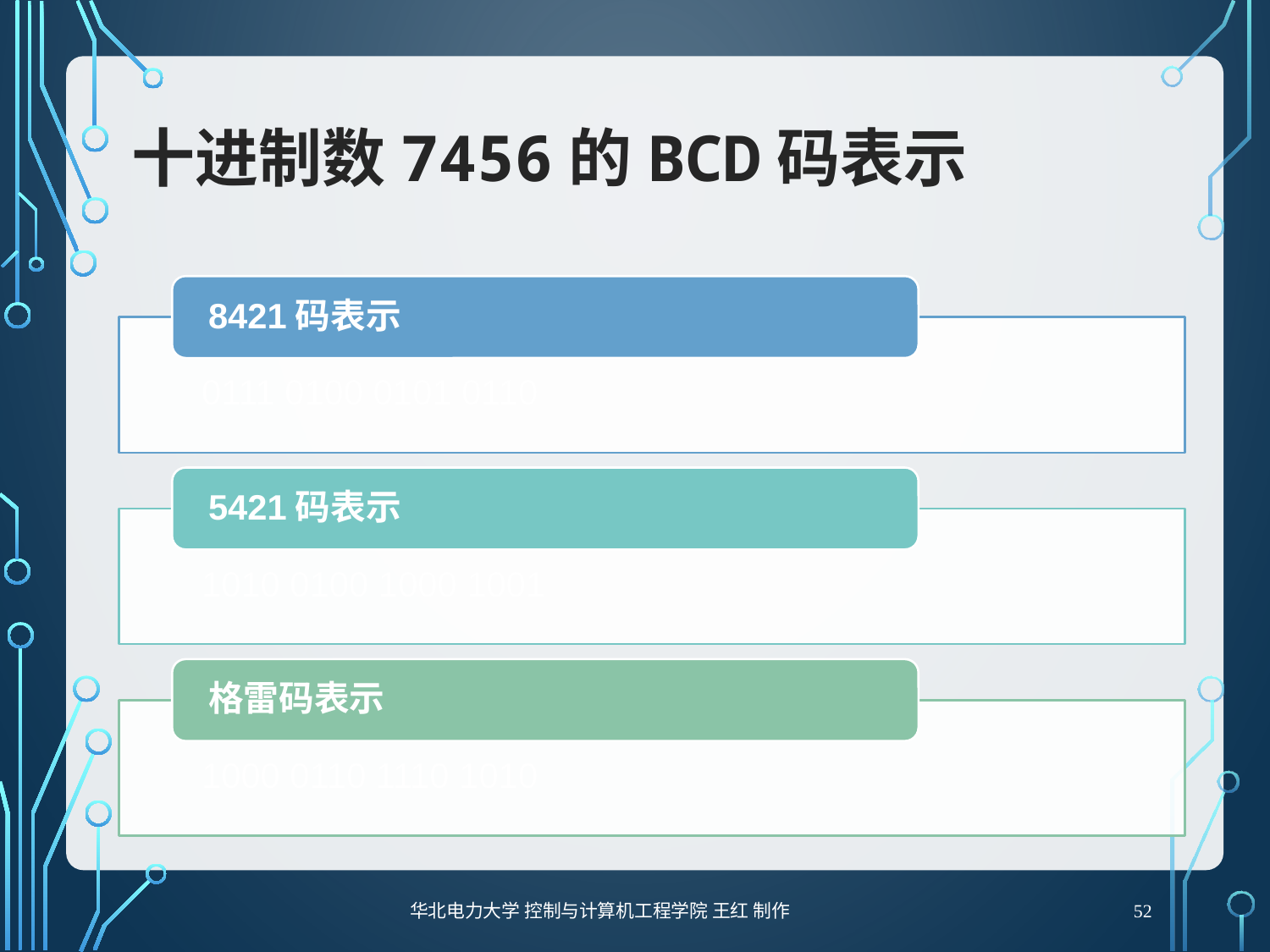

# 十进制数7456的BCD码表示
0111 0100 0101 0110
8421码表示
1010 0100 1000 1001
5421码表示
1000 0110 1110 1010
格雷码表示
52
华北电力大学 控制与计算机工程学院 王红 制作